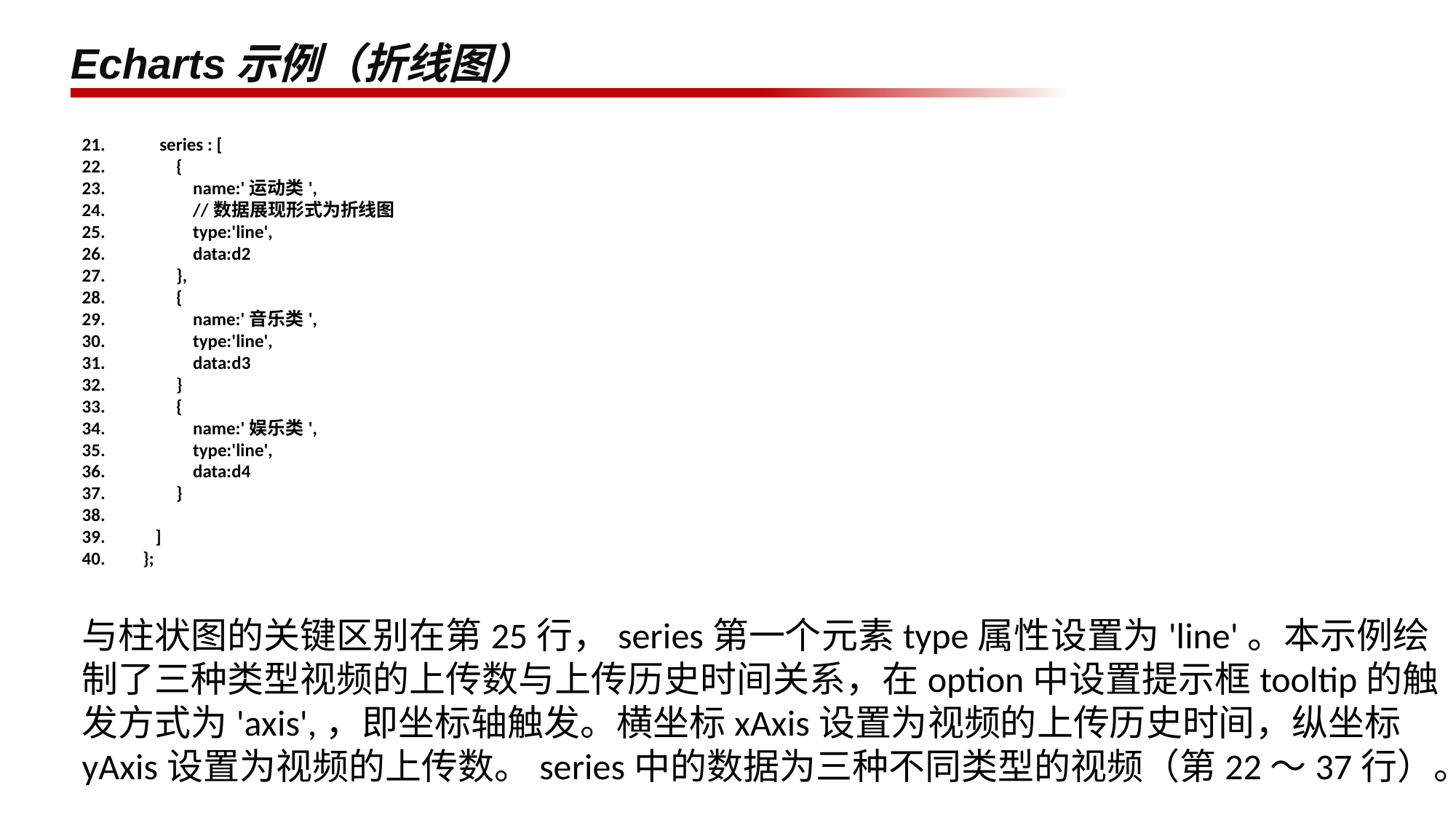

# Echarts示例（折线图）

21.             series : [
22.                 {
23.                     name:'运动类',
24.                     //数据展现形式为折线图
25.                     type:'line',
26.                     data:d2
27.                 },
28.                 {
29.                     name:'音乐类',
30.                     type:'line',
31.                     data:d3
32.                 }
33.                 {
34.                     name:'娱乐类',
35.                     type:'line',
36.                     data:d4
37.                 }
38.
39.            ]
40.         };

与柱状图的关键区别在第25行，series第一个元素type属性设置为'line'。本示例绘制了三种类型视频的上传数与上传历史时间关系，在option中设置提示框tooltip的触发方式为'axis',，即坐标轴触发。横坐标xAxis设置为视频的上传历史时间，纵坐标yAxis设置为视频的上传数。series中的数据为三种不同类型的视频（第22～37行）。